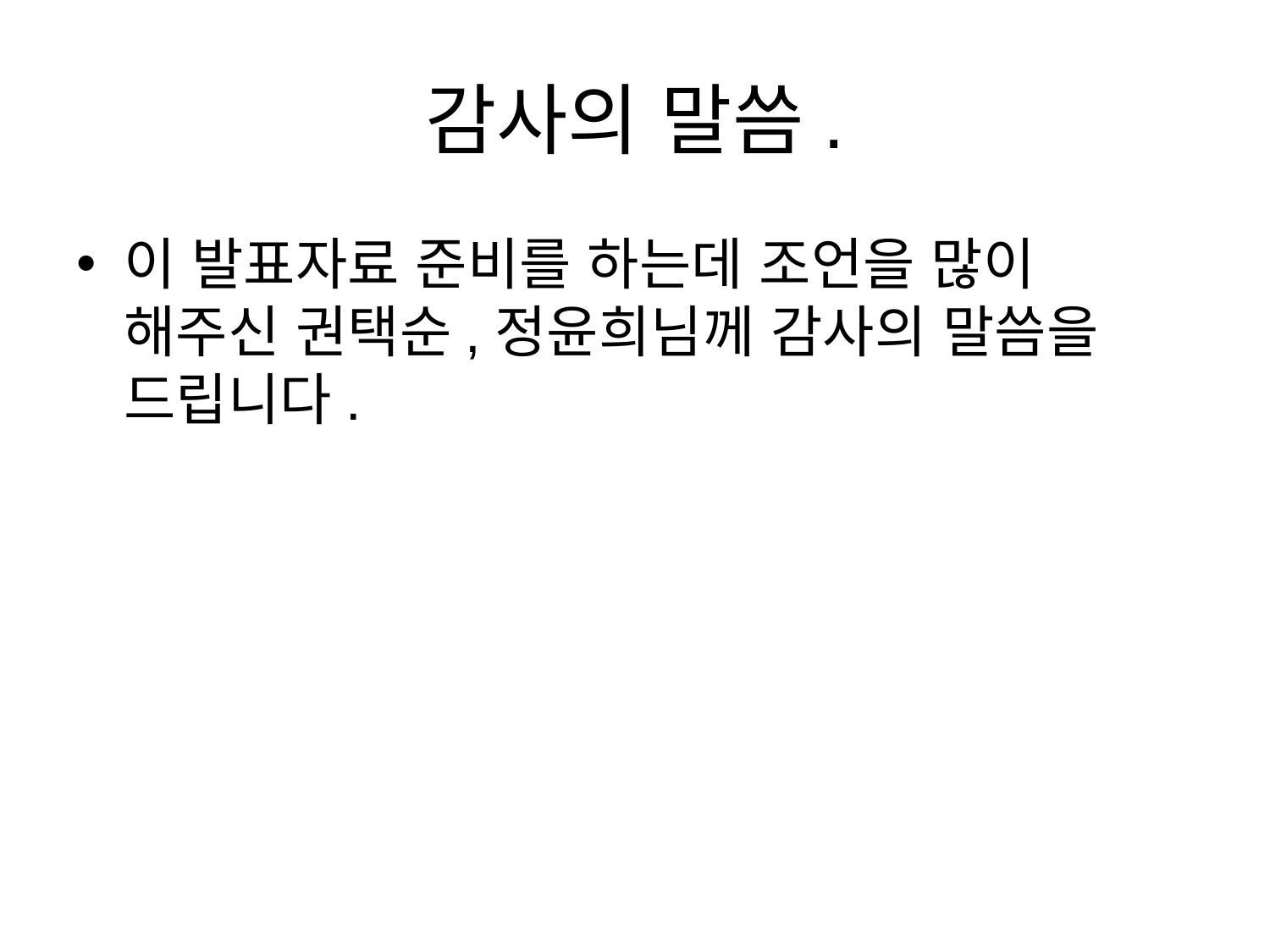

# 감사의 말씀.
이 발표자료 준비를 하는데 조언을 많이 해주신 권택순,정윤희님께 감사의 말씀을 드립니다.